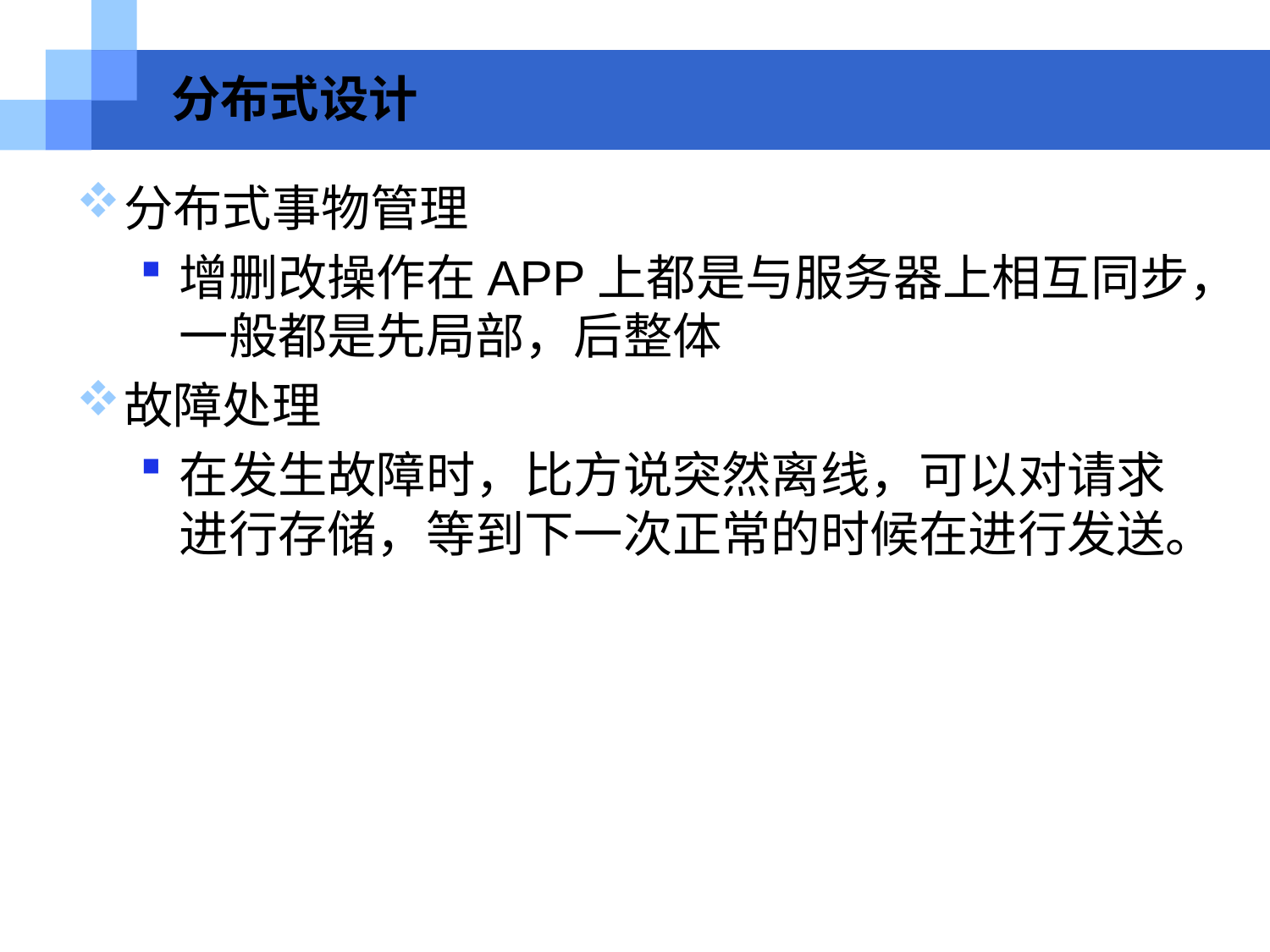

# 分布式设计
分布式事物管理
增删改操作在APP上都是与服务器上相互同步，一般都是先局部，后整体
故障处理
在发生故障时，比方说突然离线，可以对请求进行存储，等到下一次正常的时候在进行发送。